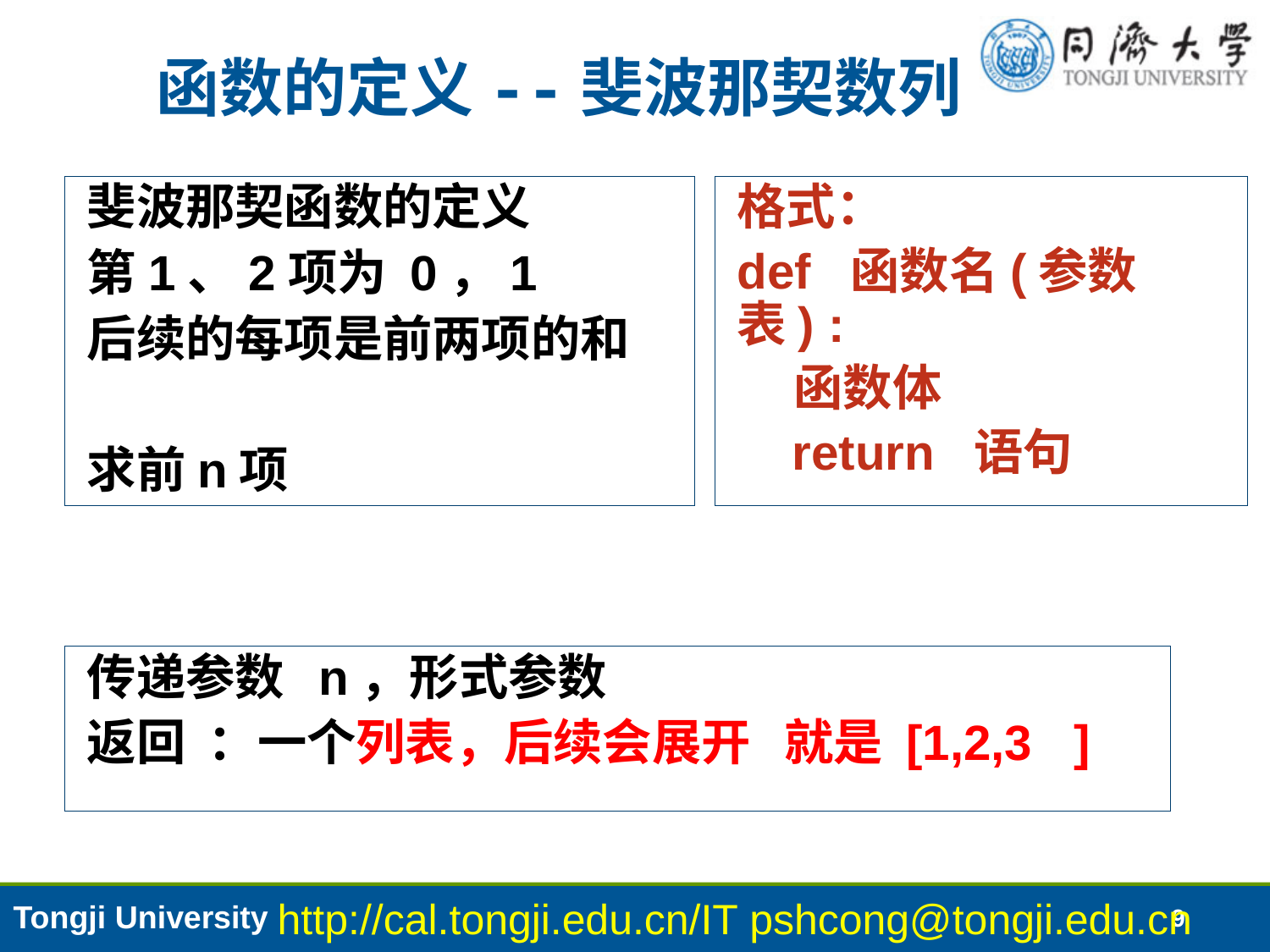

函数的定义--斐波那契数列
斐波那契函数的定义
第1、2项为 0，1
后续的每项是前两项的和

求前n项
格式：
def  函数名(参数表) :
    函数体
    return  语句
传递参数  n，形式参数
返回  ：一个列表，后续会展开   就是 [1,2,3   ]